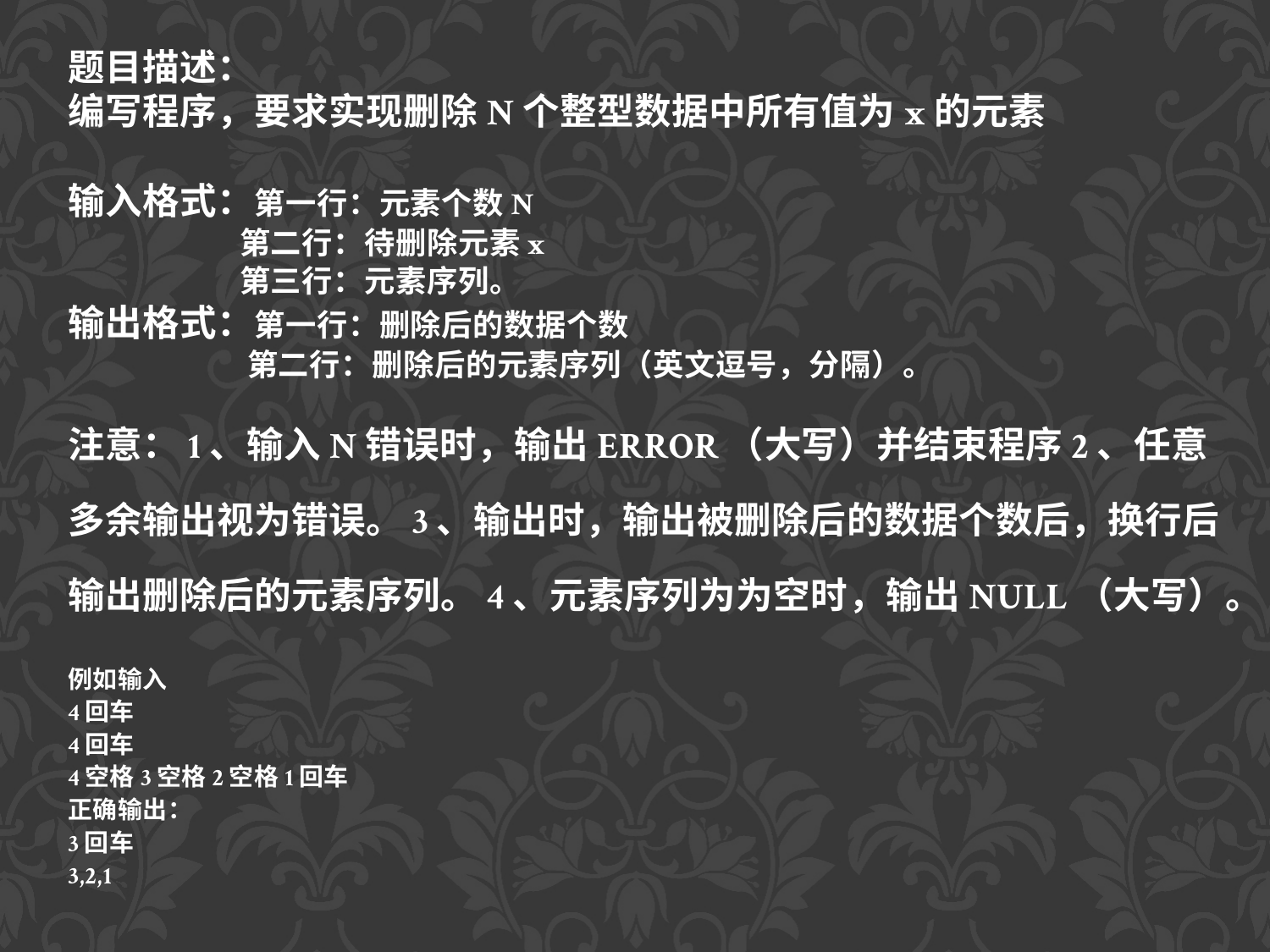

题目描述：
编写程序，要求实现删除N个整型数据中所有值为x的元素

输入格式：第一行：元素个数N
                      第二行：待删除元素x
                      第三行：元素序列。
输出格式：第一行：删除后的数据个数
                       第二行：删除后的元素序列（英文逗号，分隔）。
注意：1、输入N错误时，输出ERROR（大写）并结束程序2、任意多余输出视为错误。3、输出时，输出被删除后的数据个数后，换行后输出删除后的元素序列。4、元素序列为为空时，输出NULL（大写）。

例如输入
4回车
4回车
4空格3空格2空格1回车
正确输出：
3回车
3,2,1